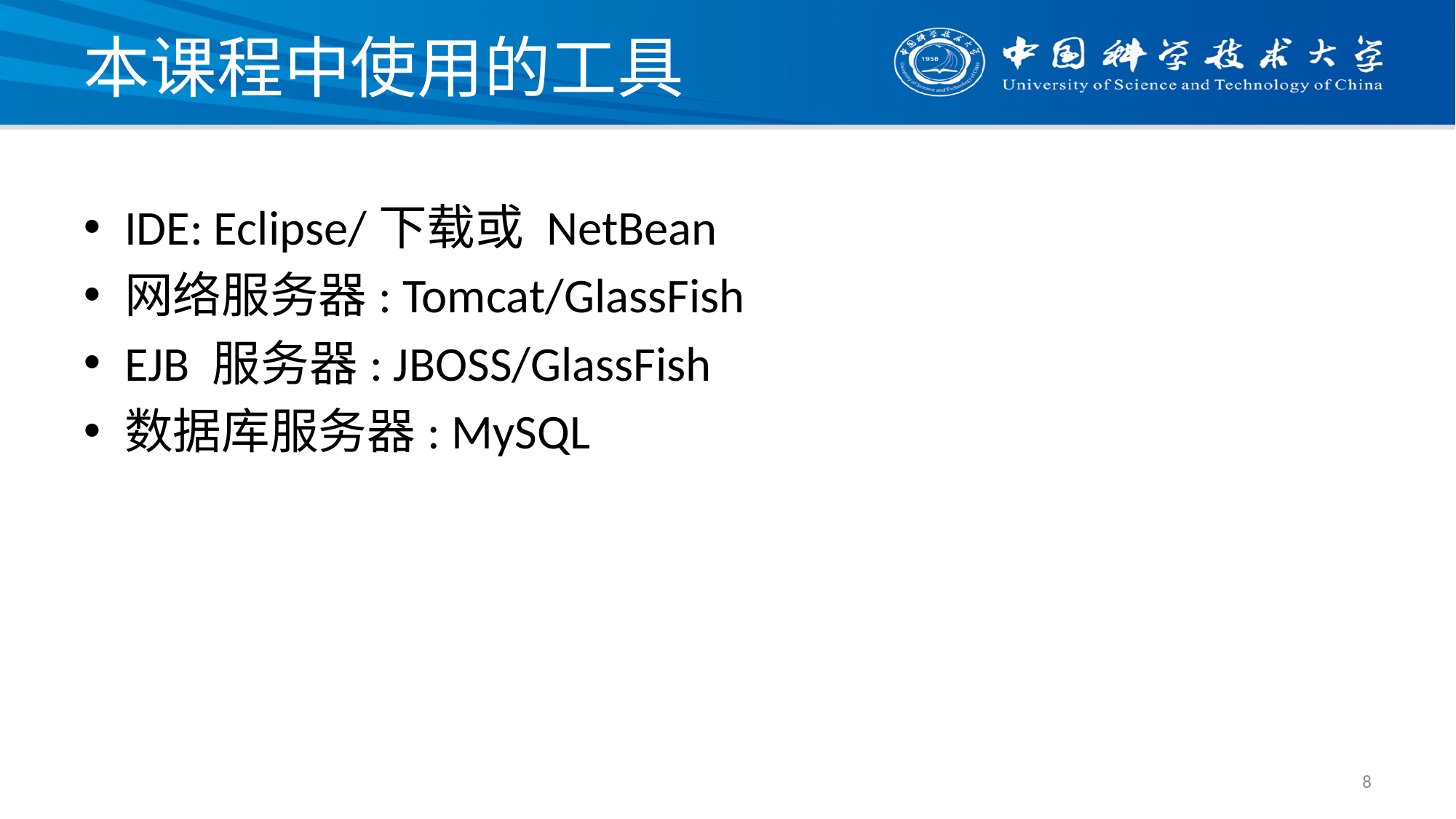

# 本课程中使用的工具
IDE: Eclipse/下载或 NetBean
网络服务器: Tomcat/GlassFish
EJB 服务器: JBOSS/GlassFish
数据库服务器: MySQL
8